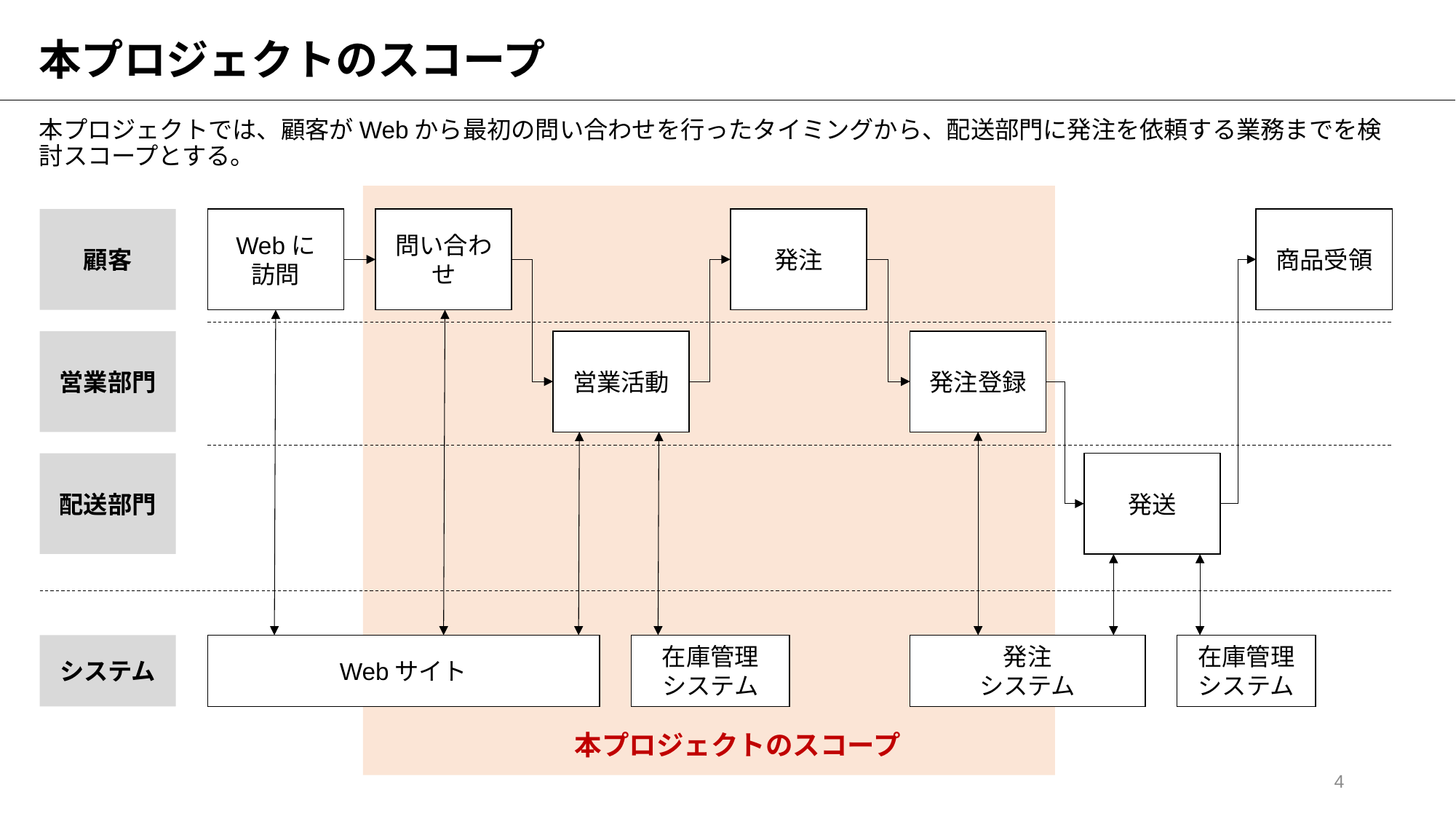

# 本プロジェクトのスコープ
本プロジェクトでは、顧客がWebから最初の問い合わせを行ったタイミングから、配送部門に発注を依頼する業務までを検討スコープとする。

顧客
Webに
訪問
問い合わせ
発注
商品受領
営業部門
営業活動
発注登録
配送部門
発送
システム
Webサイト
在庫管理
システム
発注
システム
在庫管理
システム
本プロジェクトのスコープ
4